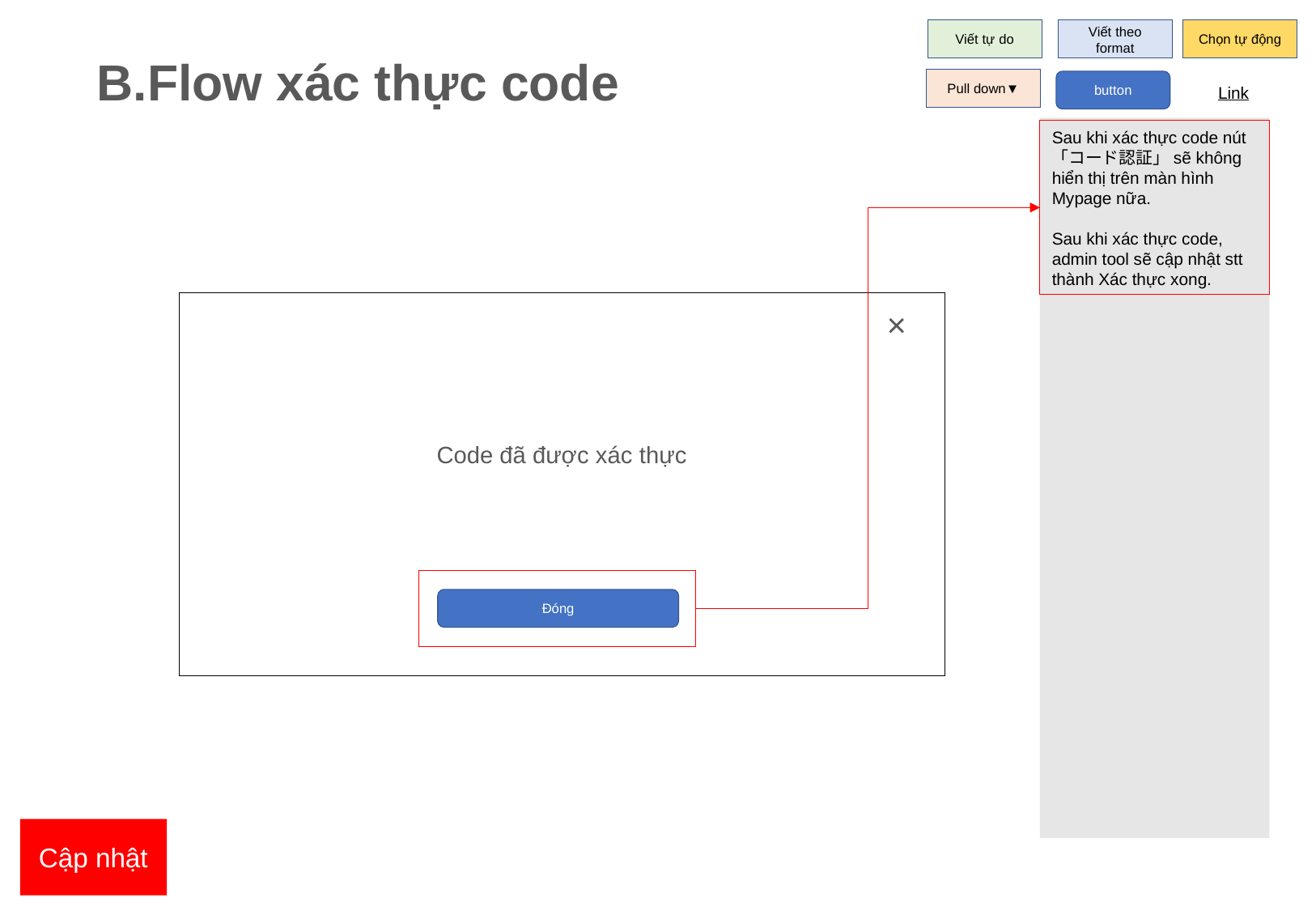

Viết tự do
Viết theo format
Chọn tự động
B.Flow xác thực code
Pull down▼
button
Link

Sau khi xác thực code nút 「コード認証」sẽ không hiển thị trên màn hình Mypage nữa.

Sau khi xác thực code, admin tool sẽ cập nhật stt thành Xác thực xong.

×
Code đã được xác thực

Đóng
Cập nhật